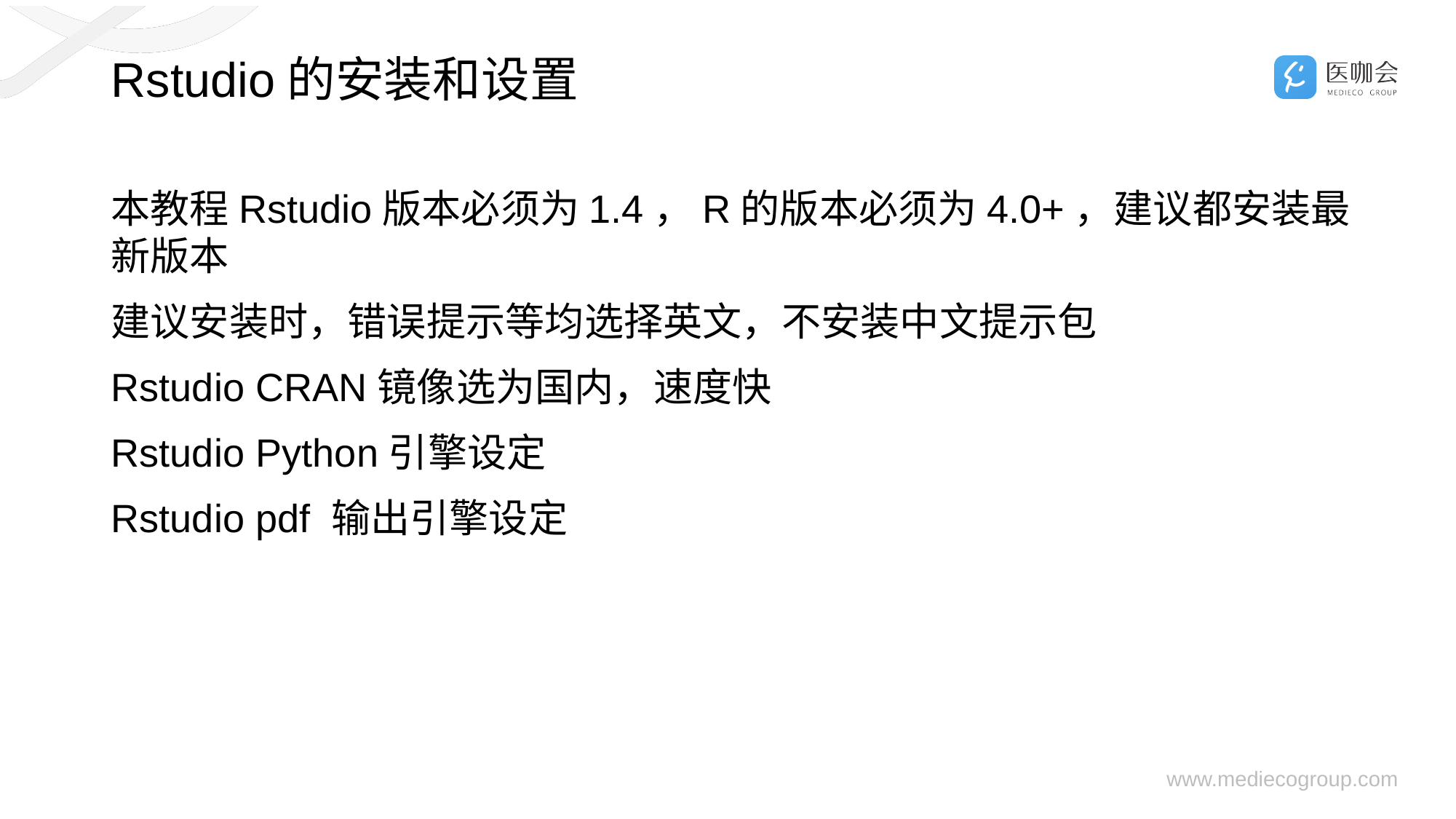

# Rstudio的安装和设置
本教程Rstudio版本必须为1.4，R的版本必须为4.0+，建议都安装最新版本
建议安装时，错误提示等均选择英文，不安装中文提示包
Rstudio CRAN镜像选为国内，速度快
Rstudio Python引擎设定
Rstudio pdf 输出引擎设定